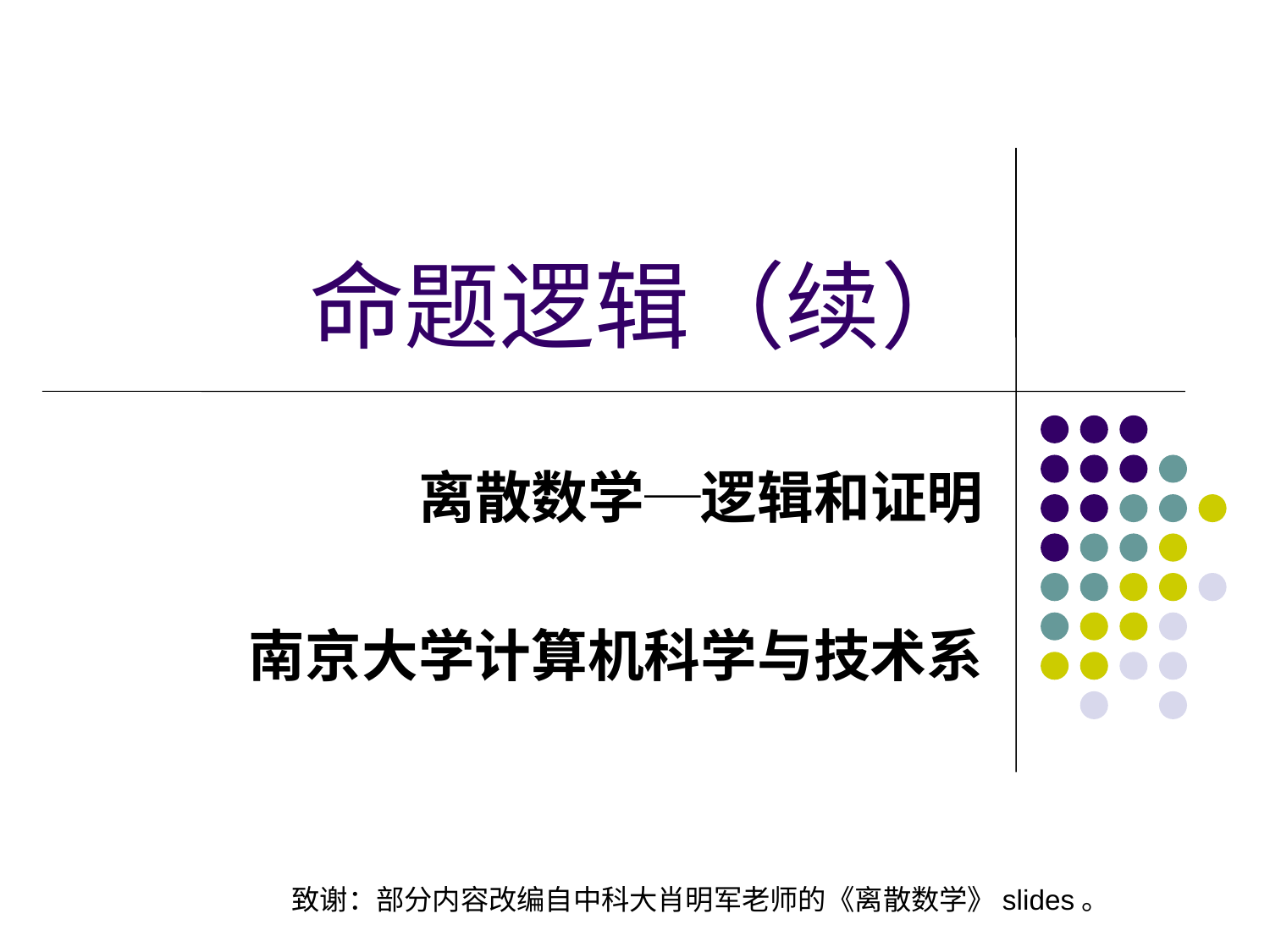

# 命题逻辑（续）
离散数学─逻辑和证明

南京大学计算机科学与技术系
致谢：部分内容改编自中科大肖明军老师的《离散数学》slides。